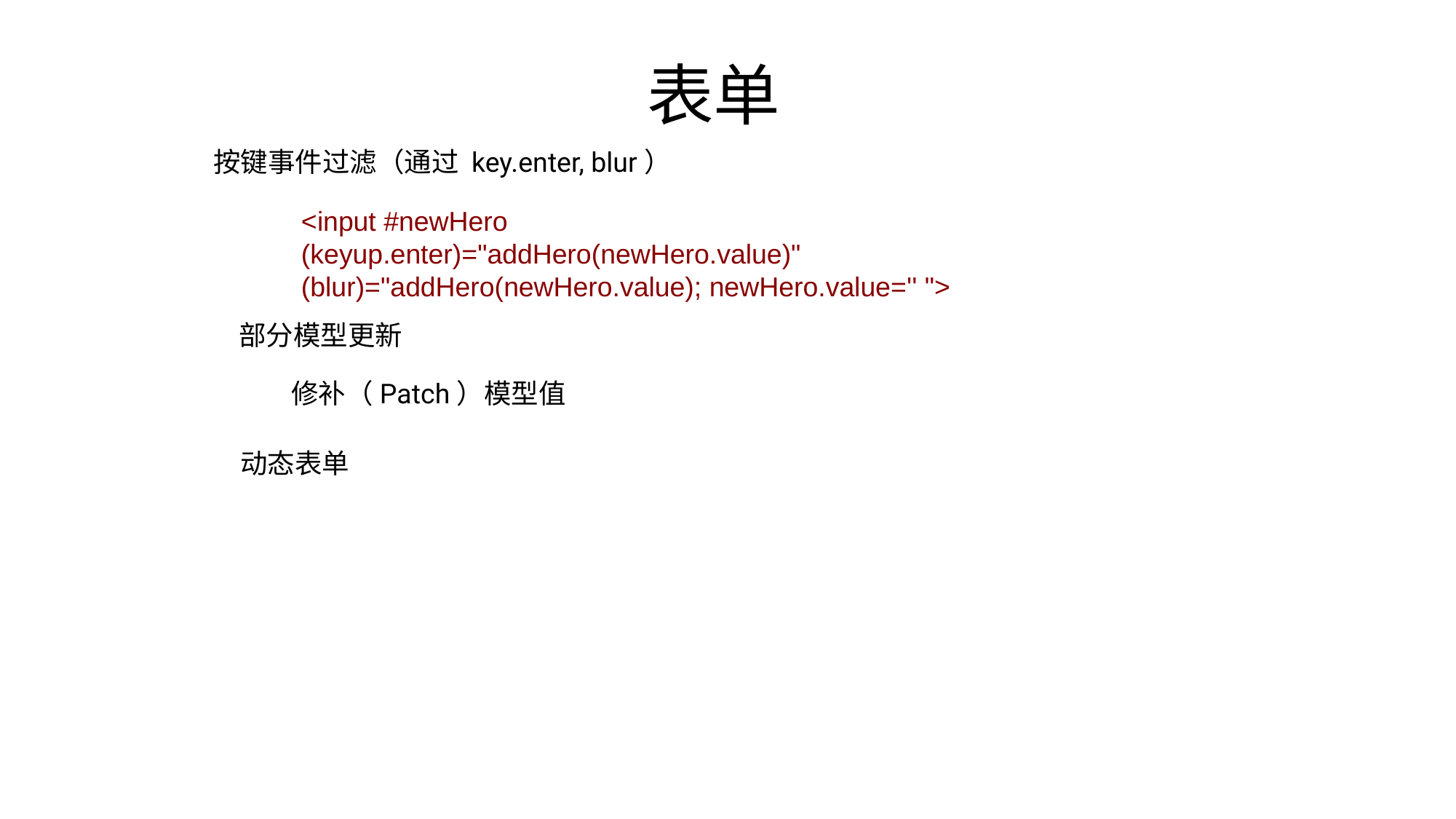

表单
按键事件过滤（通过 key.enter, blur）
<input #newHero (keyup.enter)="addHero(newHero.value)" (blur)="addHero(newHero.value); newHero.value='' ">
部分模型更新
修补（Patch）模型值
动态表单